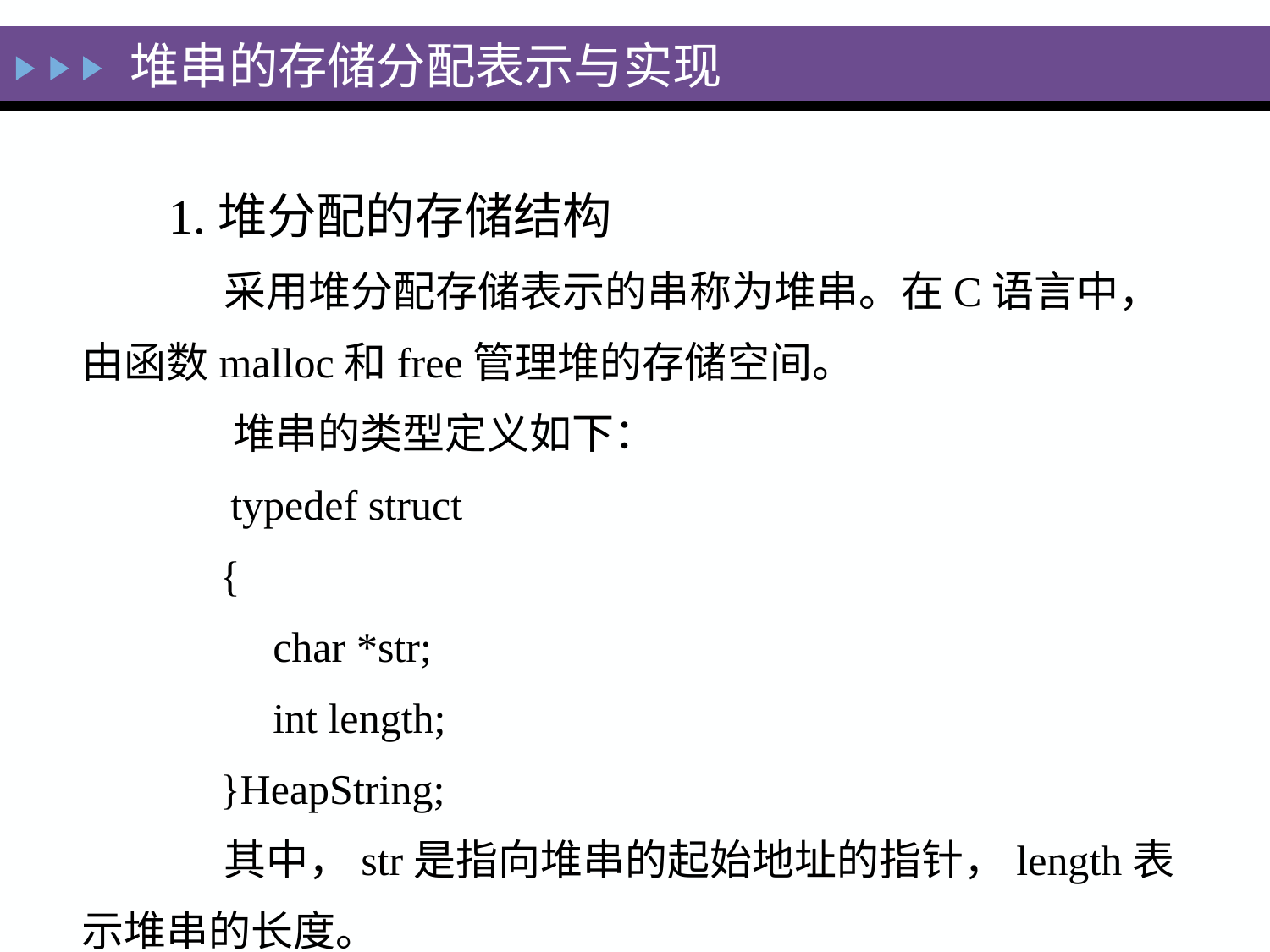

# 堆串的存储分配表示与实现
 1.堆分配的存储结构
      采用堆分配存储表示的串称为堆串。在C语言中，由函数malloc和free管理堆的存储空间。
       堆串的类型定义如下：
       typedef struct
      {
           char *str;
           int length;
      }HeapString;
      其中，str是指向堆串的起始地址的指针，length表示堆串的长度。